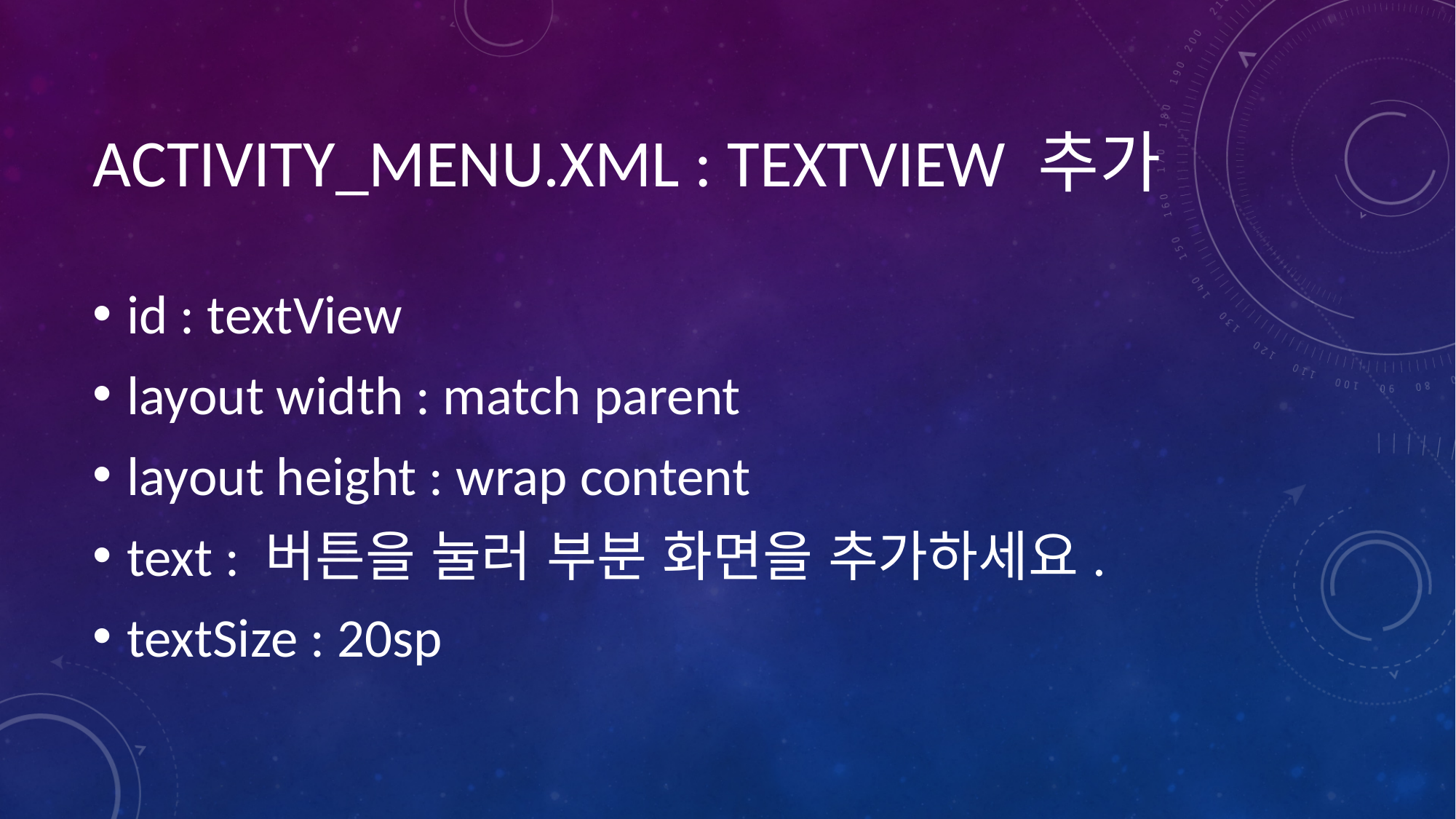

# activity_menu.xml : TextView 추가
id : textView
layout width : match parent
layout height : wrap content
text : 버튼을 눌러 부분 화면을 추가하세요.
textSize : 20sp